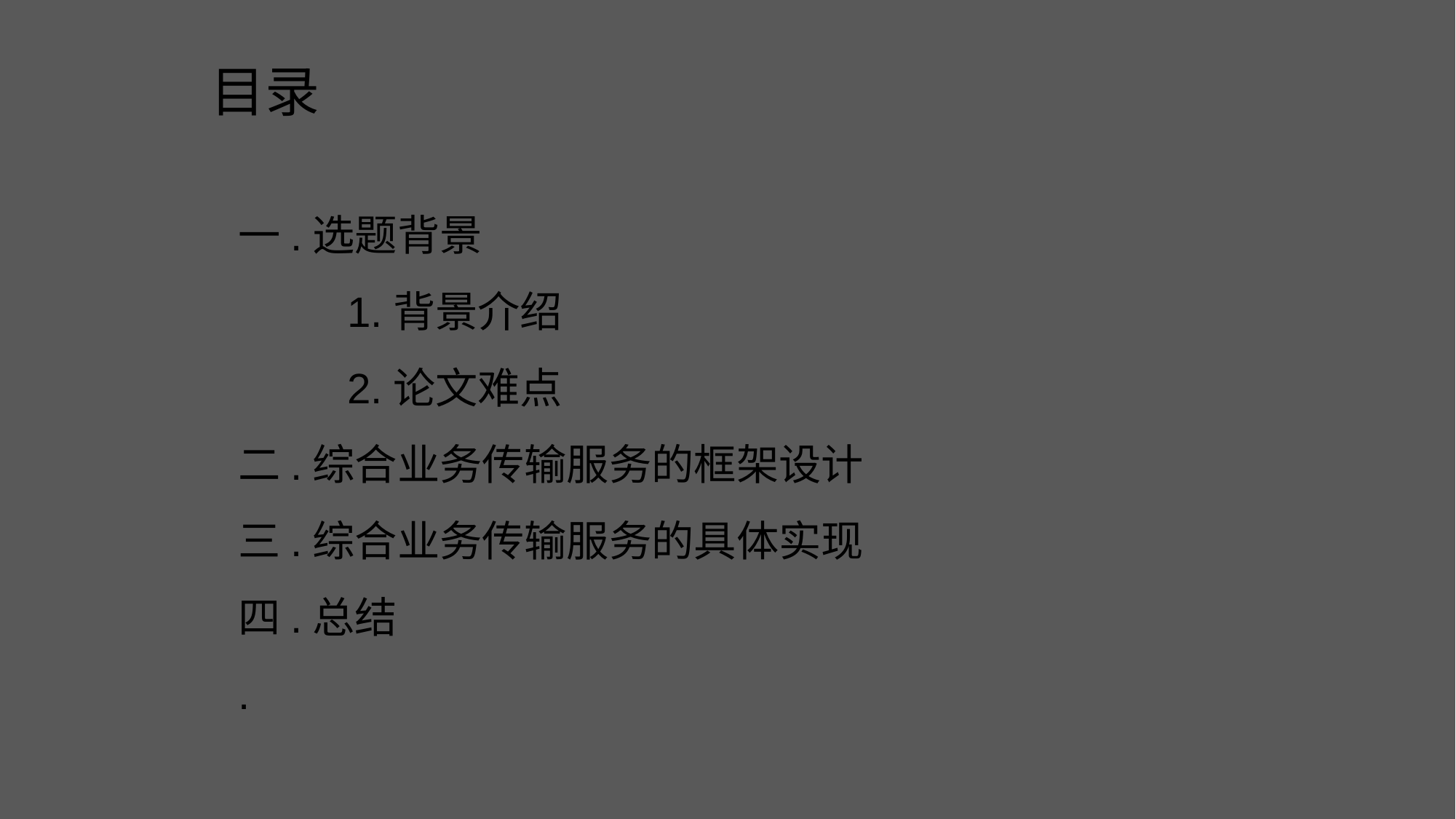

# 目录

一.选题背景
	1.背景介绍
	2.论文难点
二.综合业务传输服务的框架设计
三.综合业务传输服务的具体实现
四.总结
.